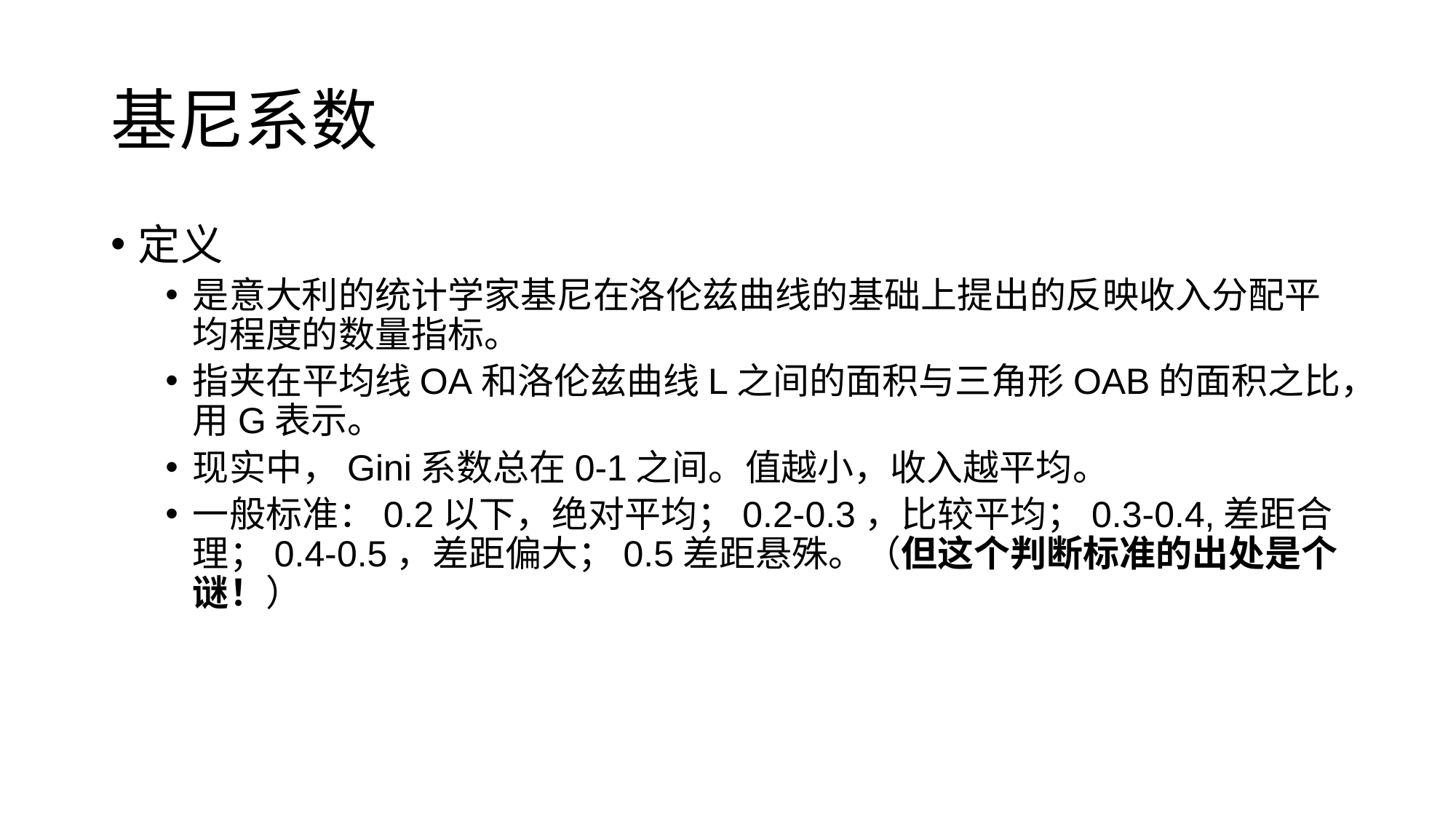

# 基尼系数
定义
是意大利的统计学家基尼在洛伦兹曲线的基础上提出的反映收入分配平均程度的数量指标。
指夹在平均线OA和洛伦兹曲线L之间的面积与三角形OAB的面积之比，用G表示。
现实中，Gini系数总在0-1之间。值越小，收入越平均。
一般标准：0.2以下，绝对平均；0.2-0.3，比较平均；0.3-0.4,差距合理；0.4-0.5，差距偏大；0.5差距悬殊。（但这个判断标准的出处是个谜！）